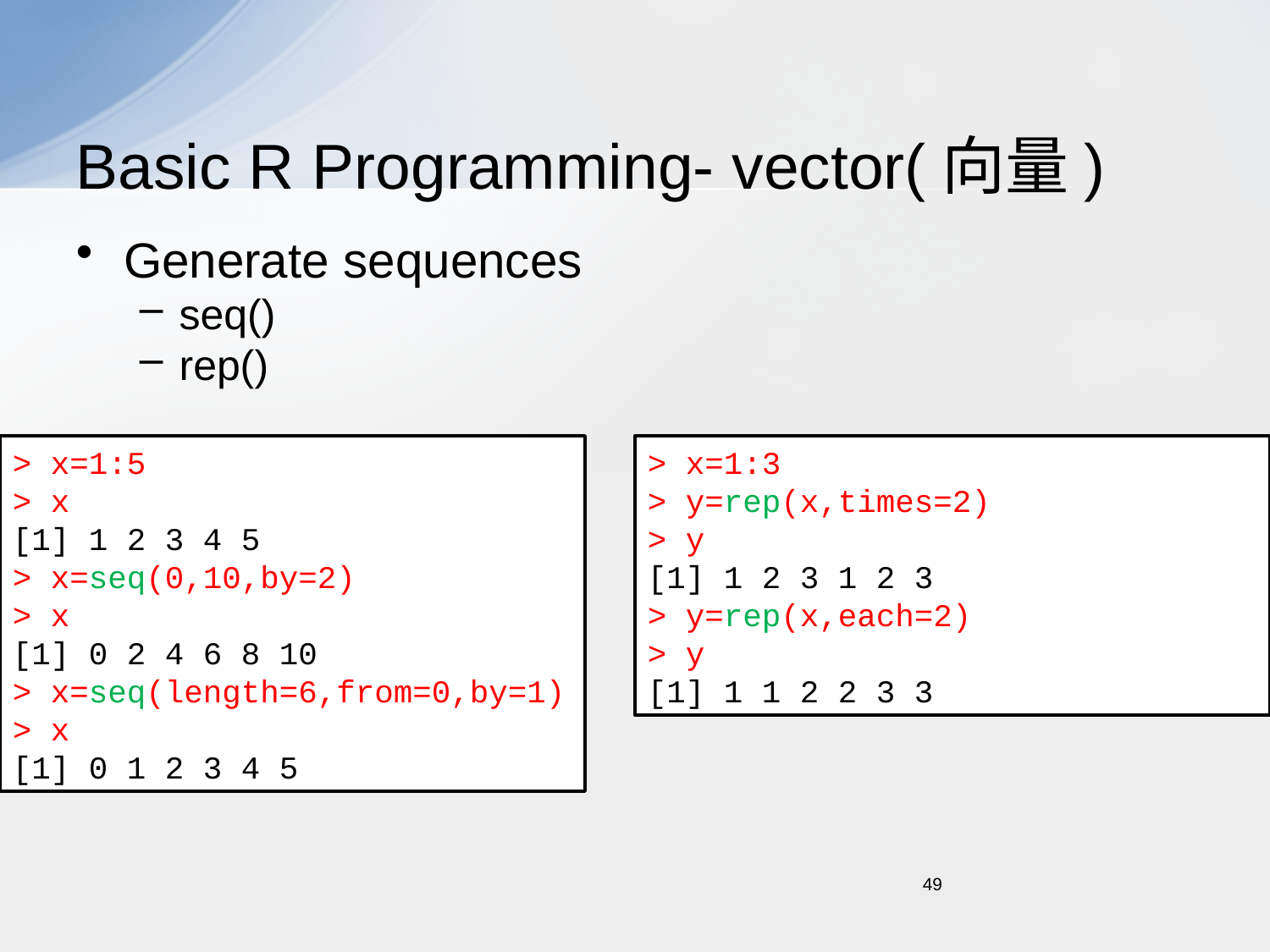

# Basic R Programming- vector(向量)
Generate sequences
seq()
rep()
> x=1:5
> x
[1] 1 2 3 4 5
> x=seq(0,10,by=2)
> x
[1] 0 2 4 6 8 10
> x=seq(length=6,from=0,by=1)
> x
[1] 0 1 2 3 4 5
> x=1:3
> y=rep(x,times=2)
> y
[1] 1 2 3 1 2 3
> y=rep(x,each=2)
> y
[1] 1 1 2 2 3 3
49